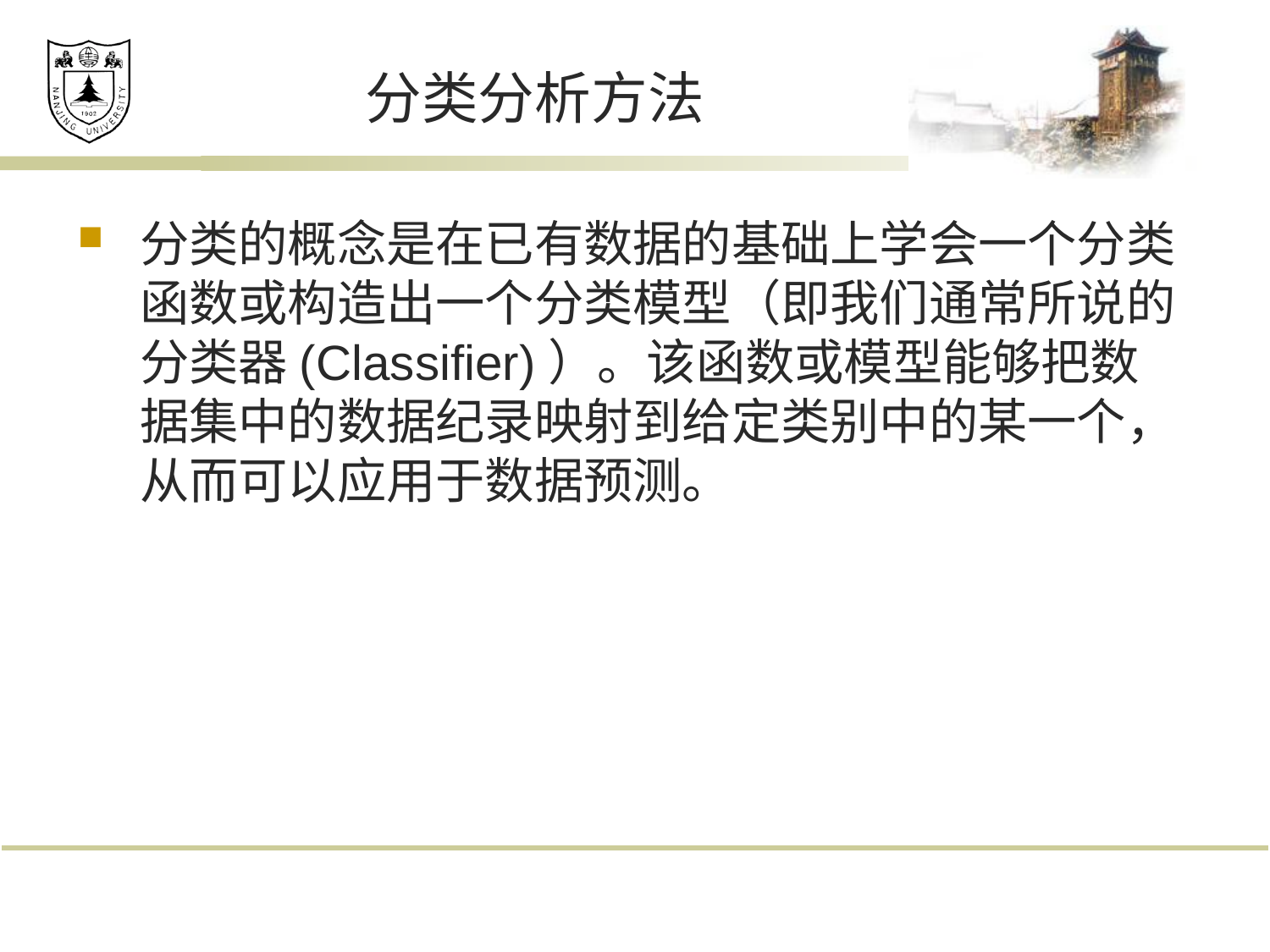

# 分类分析方法
分类的概念是在已有数据的基础上学会一个分类函数或构造出一个分类模型（即我们通常所说的分类器(Classifier)）。该函数或模型能够把数据集中的数据纪录映射到给定类别中的某一个，从而可以应用于数据预测。